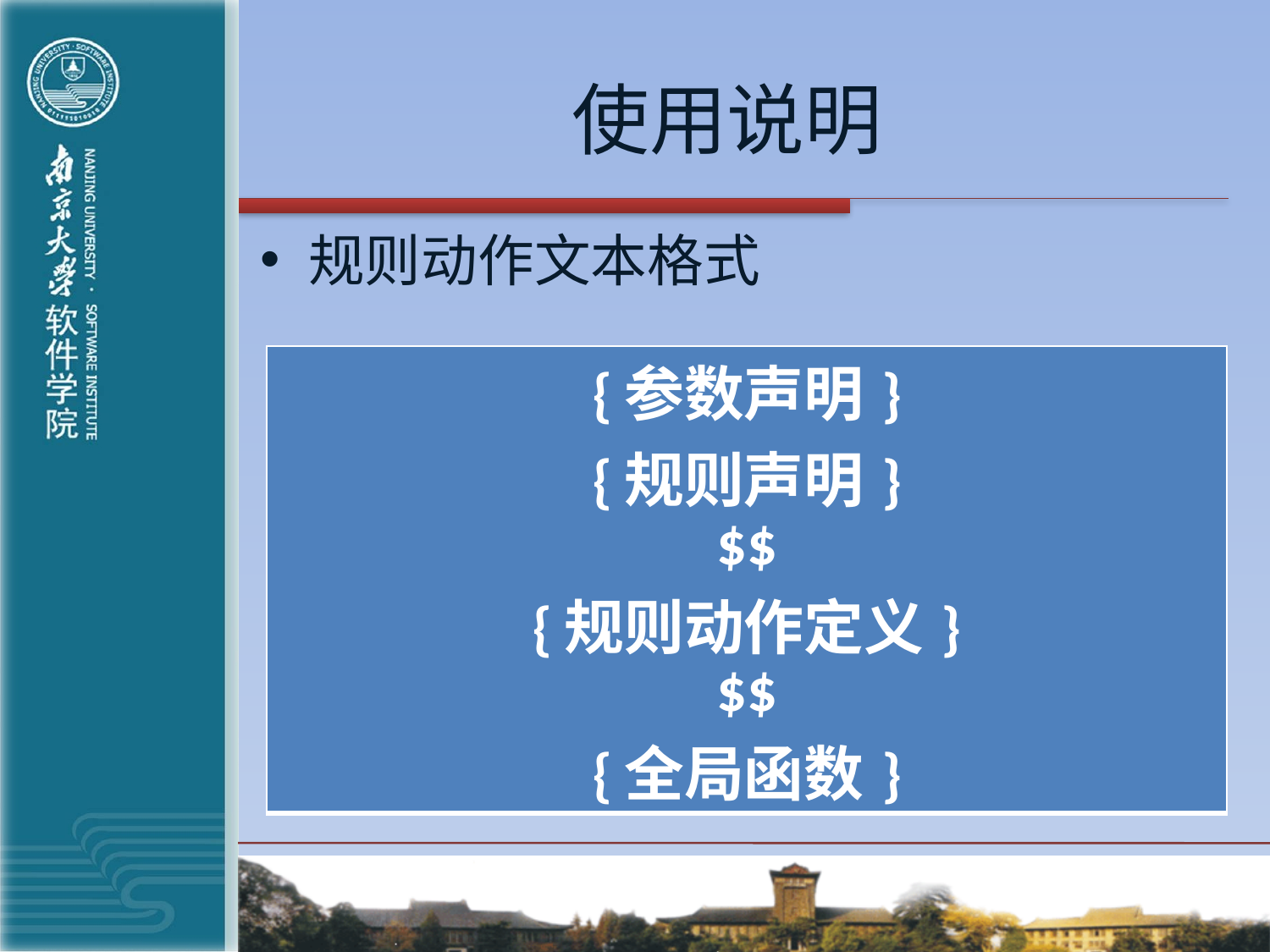

# 使用说明
规则动作文本格式

| {参数声明} {规则声明} $$ {规则动作定义} $$ {全局函数} |
| --- |